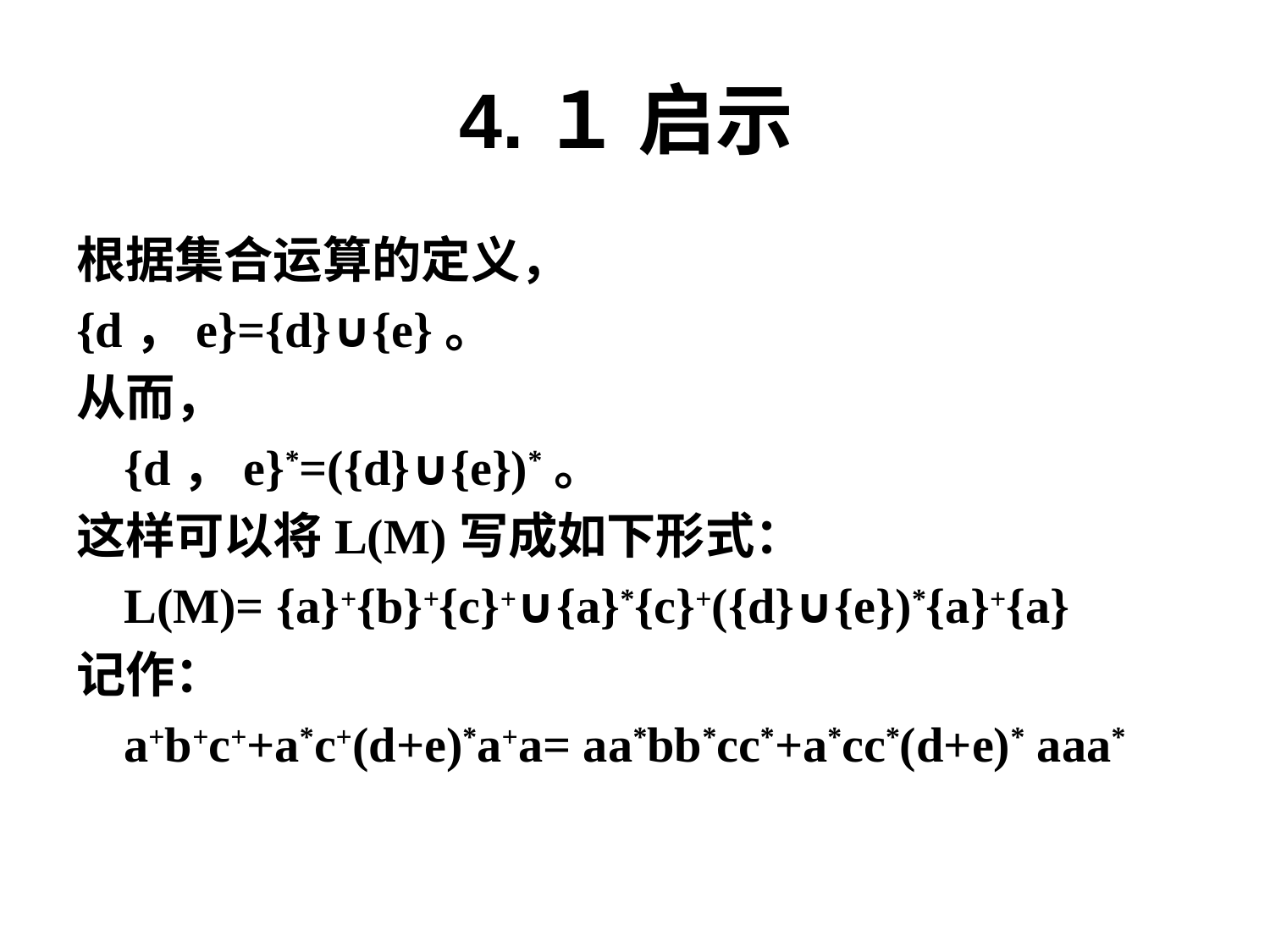

# 4.１ 启示
根据集合运算的定义，
{d，e}={d}∪{e}。
从而，
	{d，e}*=({d}∪{e})*。
这样可以将L(M)写成如下形式：
	L(M)= {a}+{b}+{c}+∪{a}*{c}+({d}∪{e})*{a}+{a}
记作：
	a+b+c++a*c+(d+e)*a+a= aa*bb*cc*+a*cc*(d+e)* aaa*

8